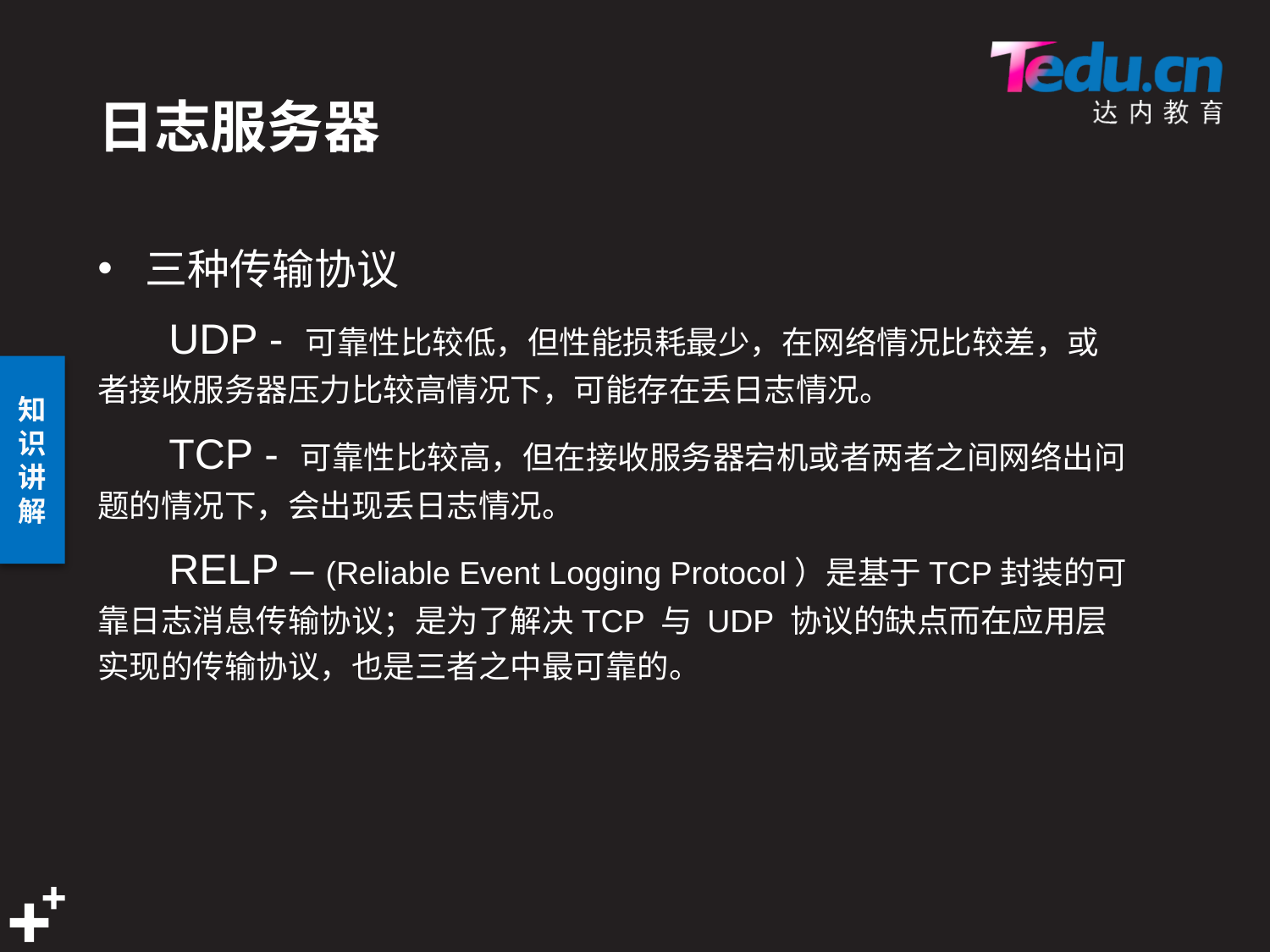

# 日志服务器
三种传输协议
      UDP - 可靠性比较低，但性能损耗最少，在网络情况比较差，或者接收服务器压力比较高情况下，可能存在丢日志情况。
      TCP - 可靠性比较高，但在接收服务器宕机或者两者之间网络出问题的情况下，会出现丢日志情况。
      RELP – (Reliable Event Logging Protocol）是基于TCP封装的可靠日志消息传输协议；是为了解决TCP 与 UDP 协议的缺点而在应用层实现的传输协议，也是三者之中最可靠的。